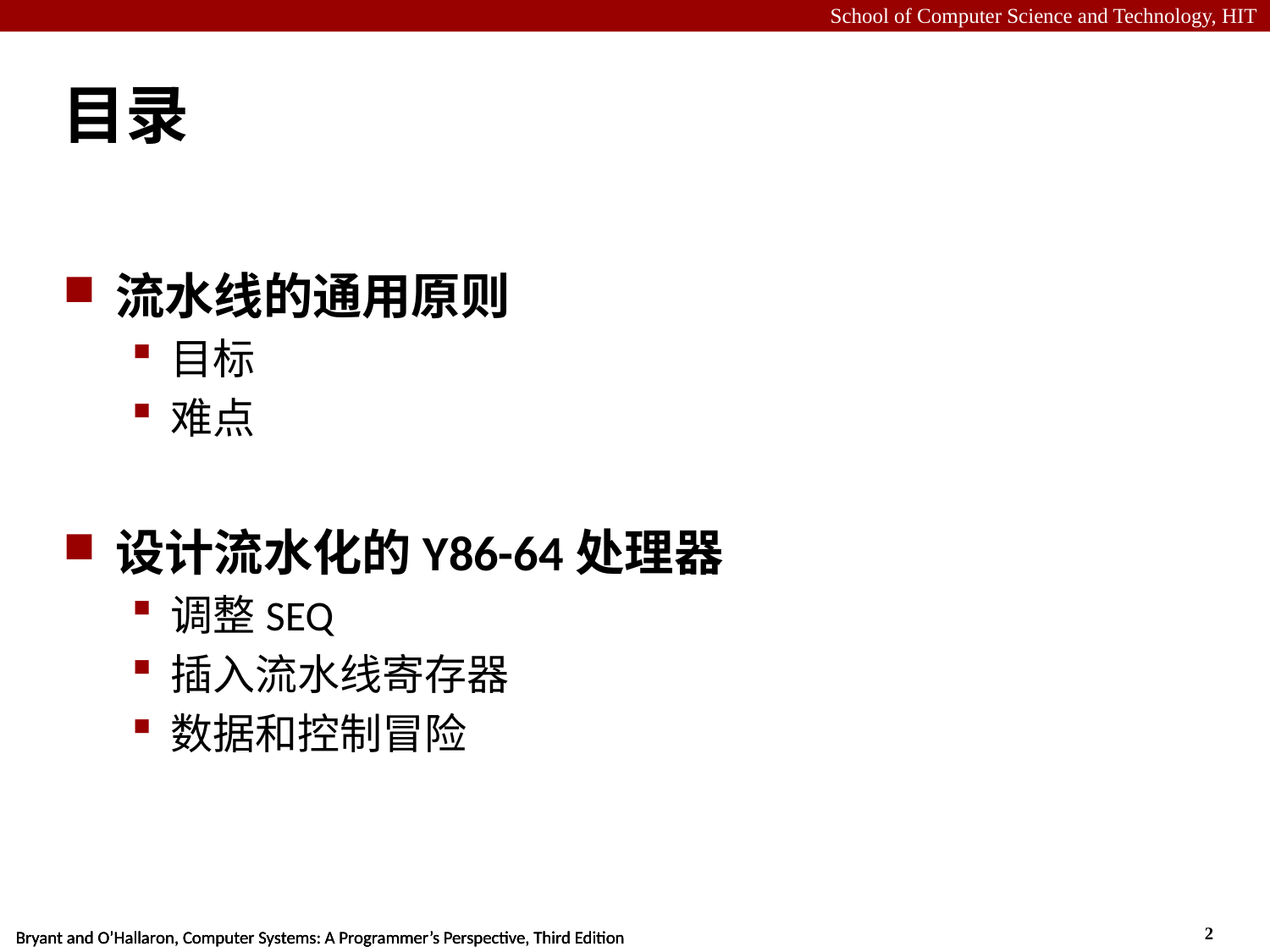

# 目录

流水线的通用原则
目标
难点

设计流水化的Y86-64处理器
调整SEQ
插入流水线寄存器
数据和控制冒险